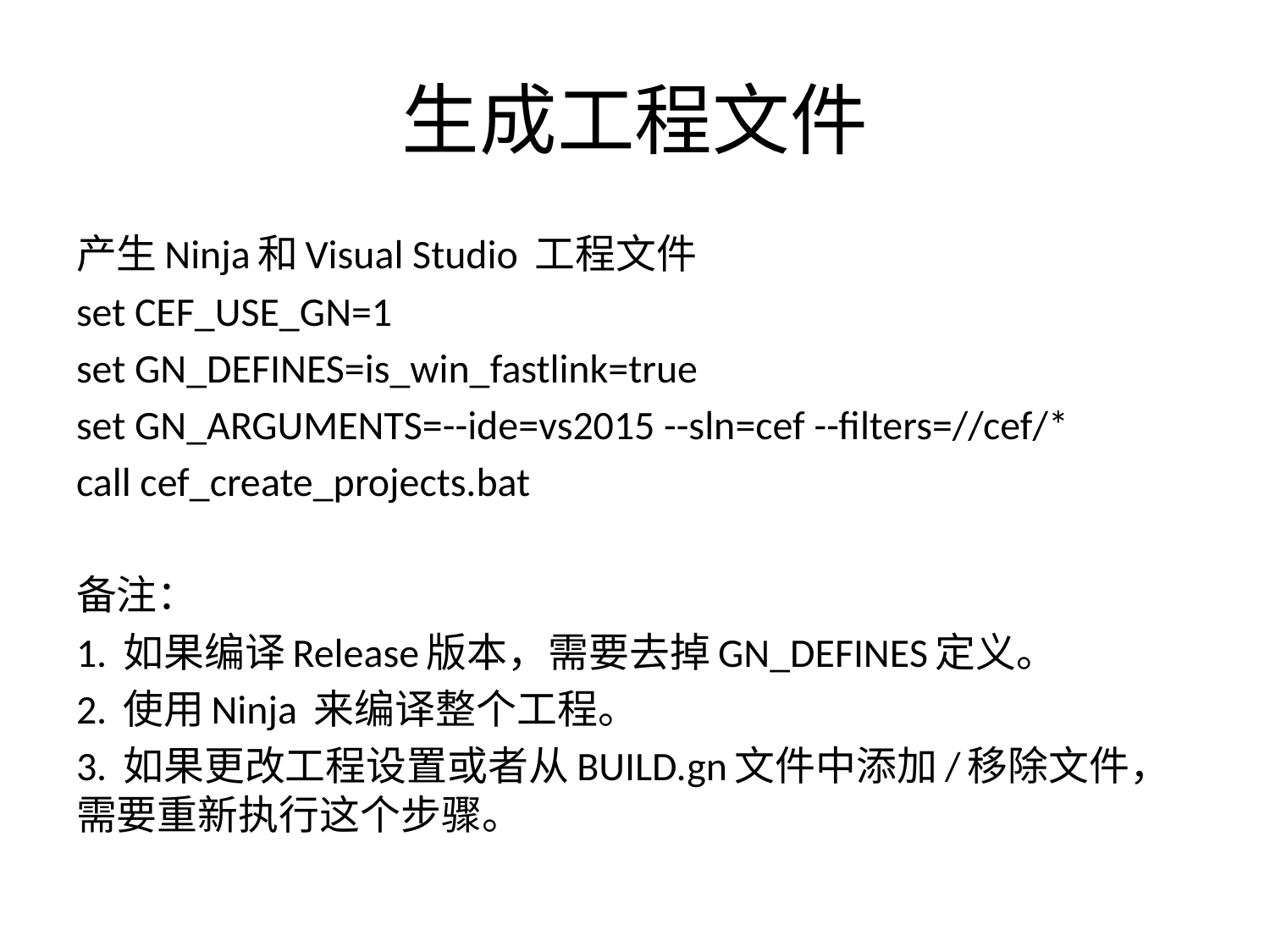

# 生成工程文件
产生Ninja和Visual Studio 工程文件
set CEF_USE_GN=1
set GN_DEFINES=is_win_fastlink=true
set GN_ARGUMENTS=--ide=vs2015 --sln=cef --filters=//cef/*
call cef_create_projects.bat

备注：
1. 如果编译Release版本，需要去掉GN_DEFINES定义。
2. 使用Ninja 来编译整个工程。
3. 如果更改工程设置或者从BUILD.gn文件中添加/移除文件，需要重新执行这个步骤。